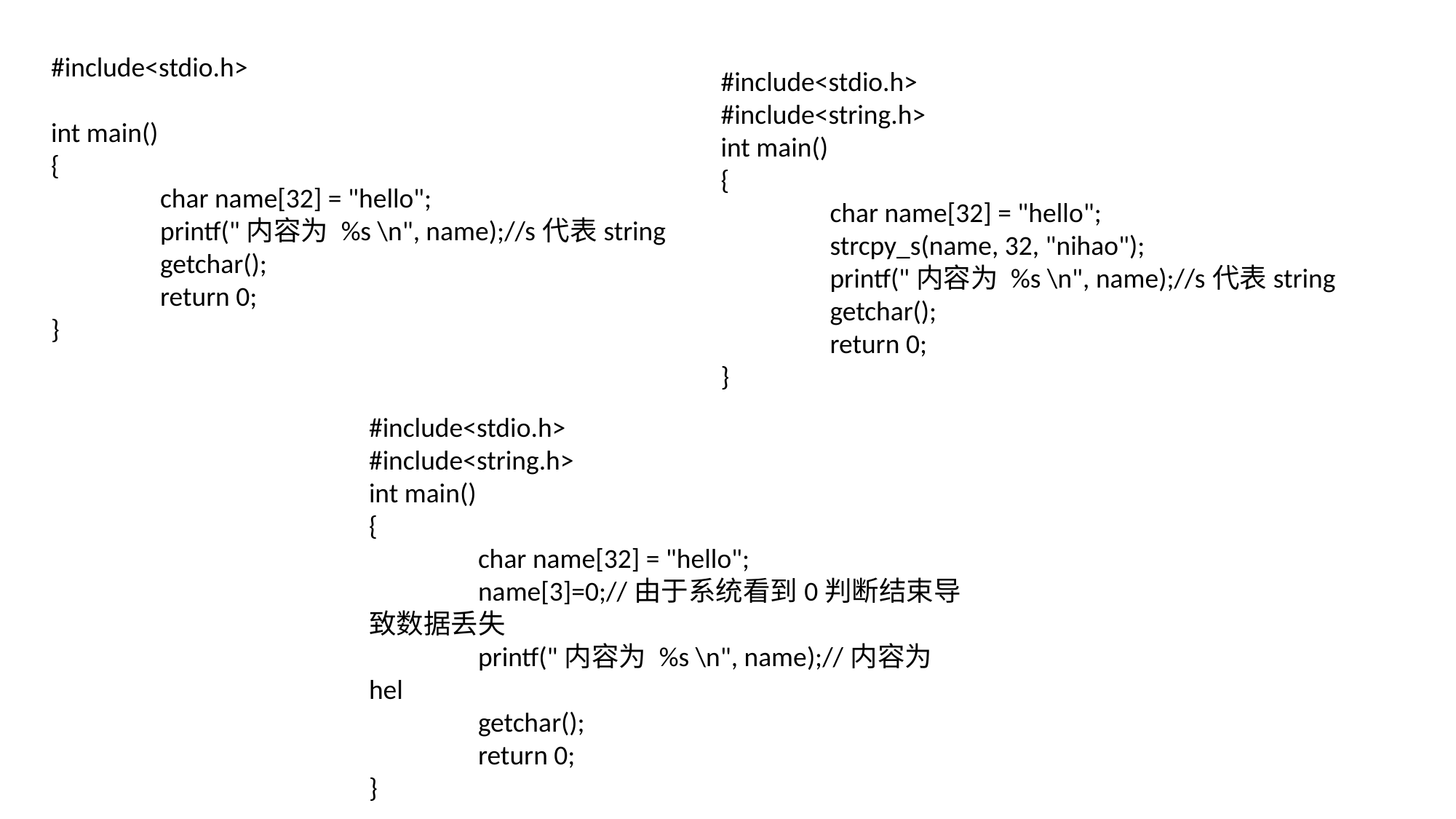

#include<stdio.h>

int main()
{
	char name[32] = "hello";
	printf("内容为 %s \n", name);//s代表string
	getchar();
	return 0;
}
#include<stdio.h>
#include<string.h>
int main()
{
	char name[32] = "hello";
	strcpy_s(name, 32, "nihao");
	printf("内容为 %s \n", name);//s代表string
	getchar();
	return 0;
}
#include<stdio.h>
#include<string.h>
int main()
{
	char name[32] = "hello";
	name[3]=0;//由于系统看到0判断结束导致数据丢失
	printf("内容为 %s \n", name);//内容为 hel
	getchar();
	return 0;
}